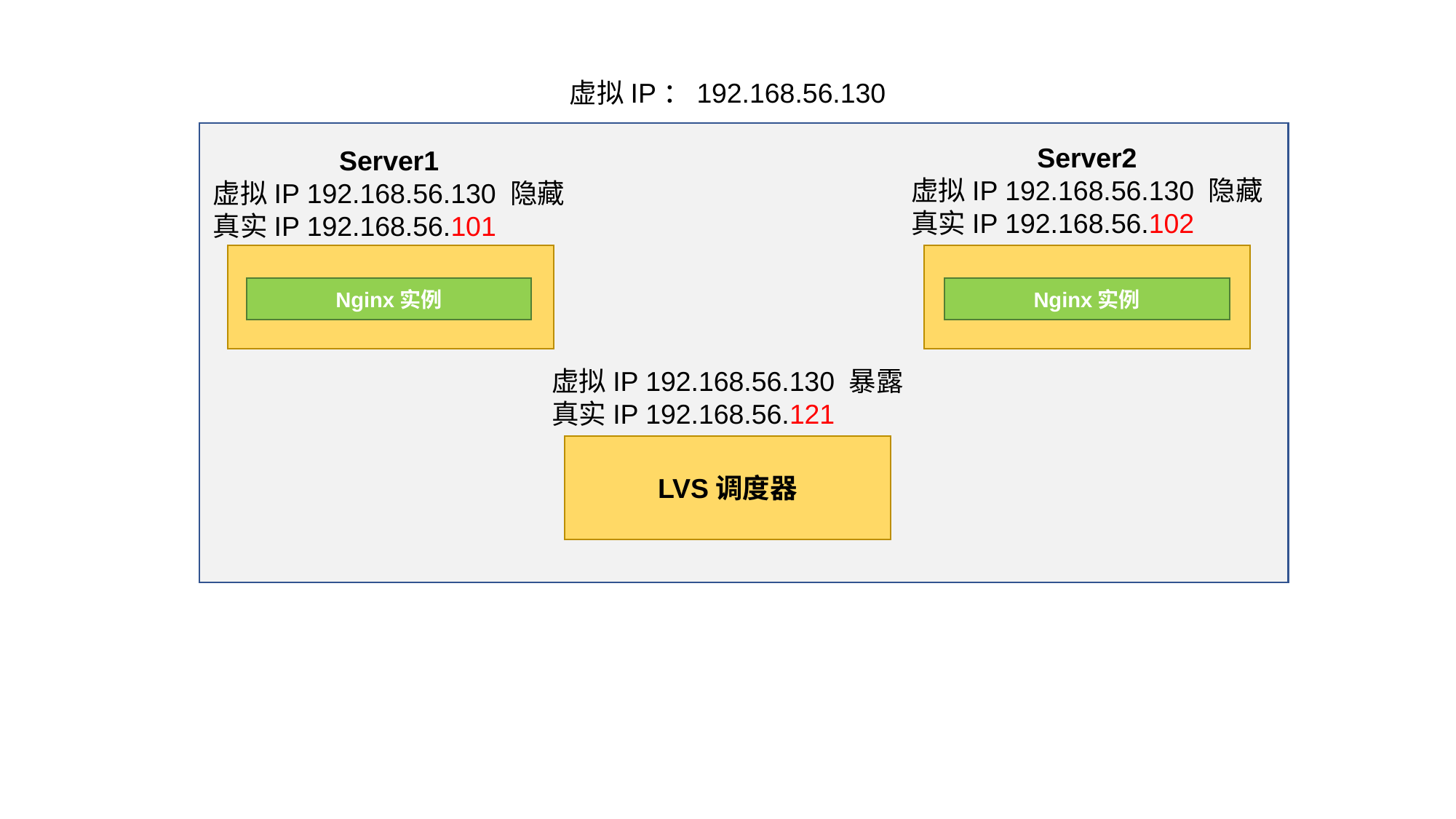

虚拟IP：192.168.56.130

Server2
虚拟IP 192.168.56.130 隐藏
真实IP 192.168.56.102
Server1
虚拟IP 192.168.56.130 隐藏
真实IP 192.168.56.101

Nginx实例
Nginx实例
虚拟IP 192.168.56.130 暴露
真实IP 192.168.56.121
LVS调度器